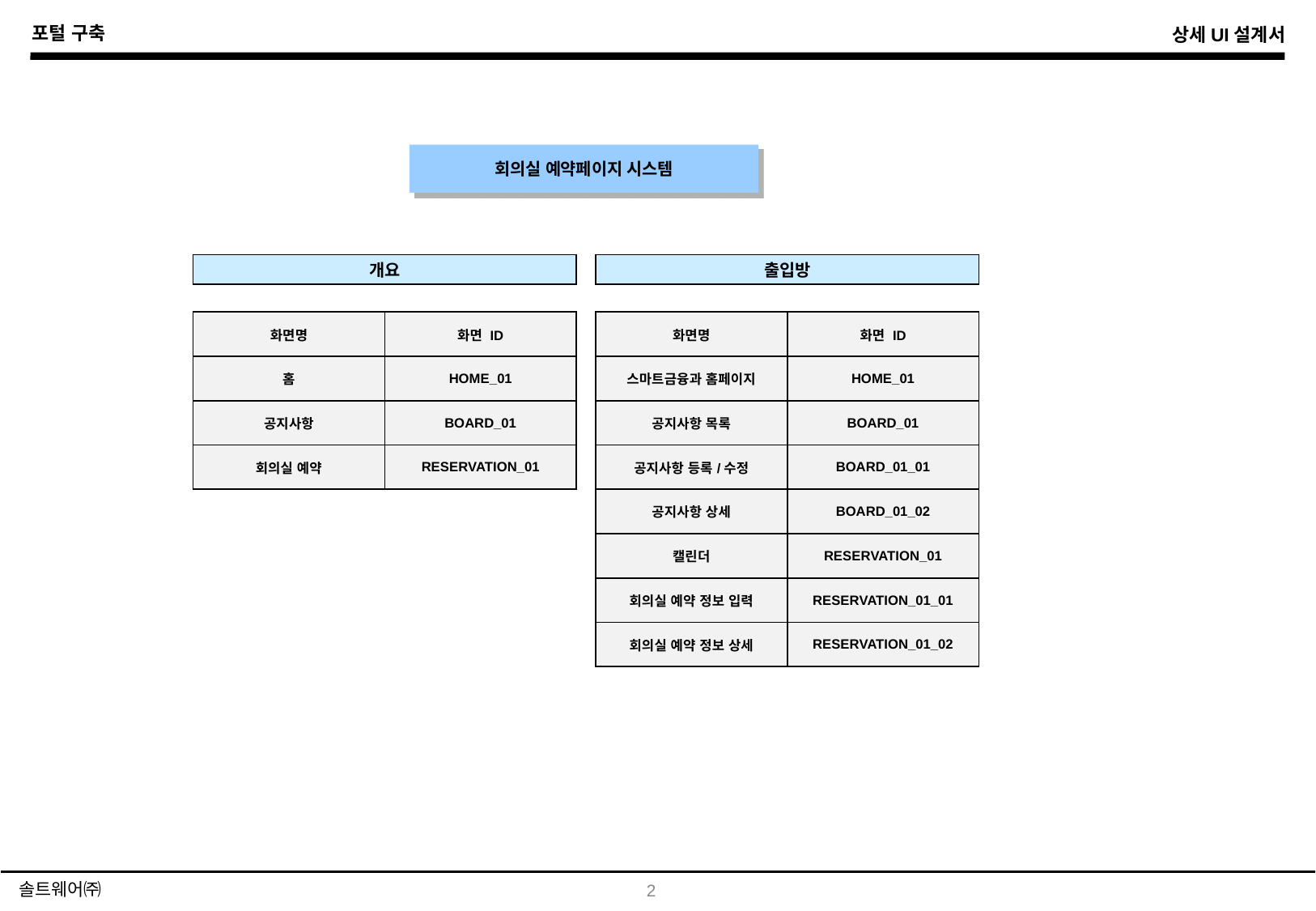

회의실 예약페이지 시스템
| 개요 |
| --- |
| 출입방 |
| --- |
| 화면명 | 화면 ID |
| --- | --- |
| 홈 | HOME\_01 |
| 공지사항 | BOARD\_01 |
| 회의실 예약 | RESERVATION\_01 |
| 화면명 | 화면 ID |
| --- | --- |
| 스마트금융과 홈페이지 | HOME\_01 |
| 공지사항 목록 | BOARD\_01 |
| 공지사항 등록/수정 | BOARD\_01\_01 |
| 공지사항 상세 | BOARD\_01\_02 |
| 캘린더 | RESERVATION\_01 |
| 회의실 예약 정보 입력 | RESERVATION\_01\_01 |
| 회의실 예약 정보 상세 | RESERVATION\_01\_02 |
2